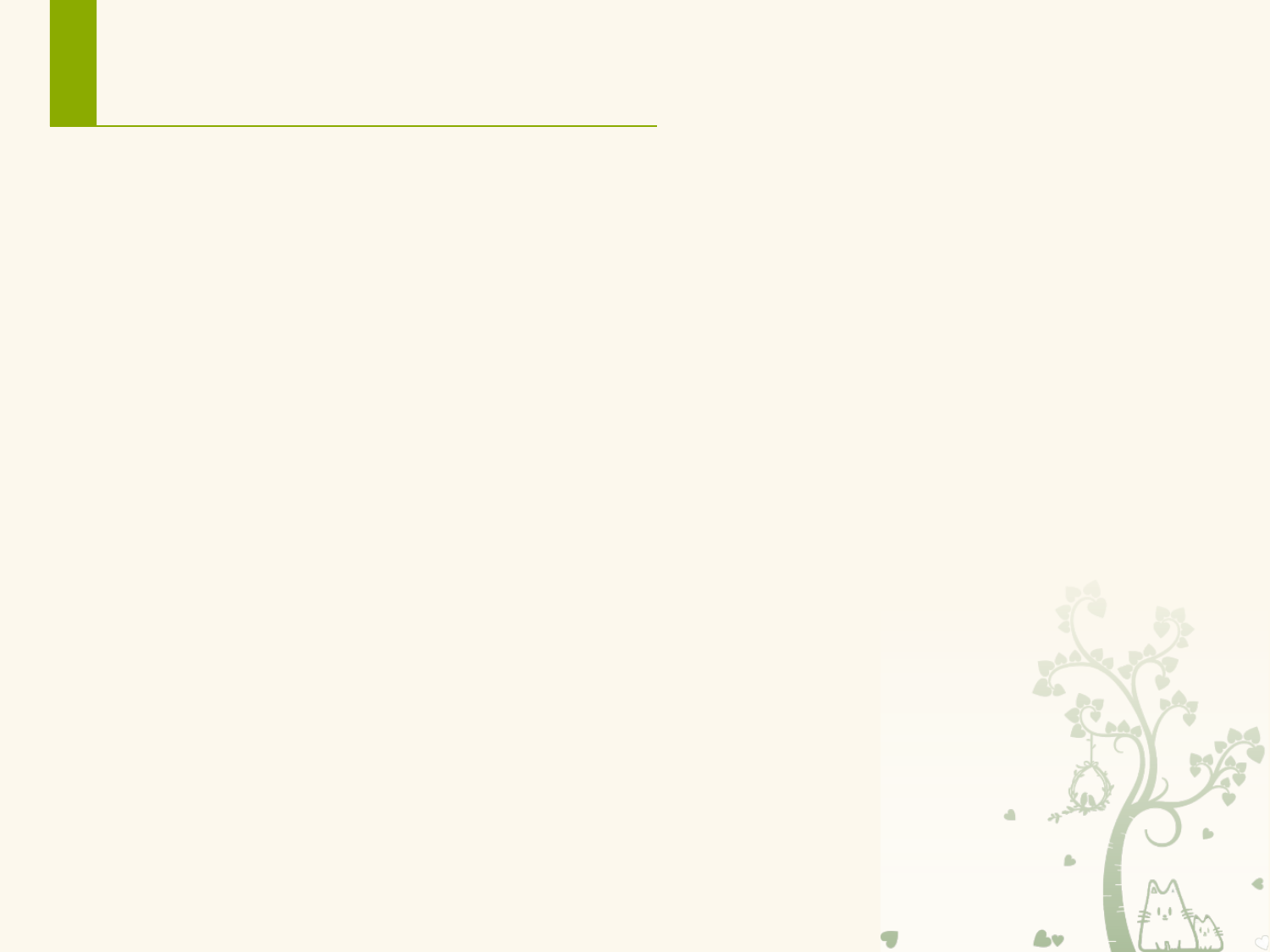

# 学习基础及方法
熟悉Java语言
类、对象、接口、监听器、包、内部类、匿名内部类、泛型类
学习并应用
学习理论的时候着重理解，同时要自己动手，开发一些Android应用或案例，学期结束之后能完成比较完整的小作品。
部分内容需要自学。